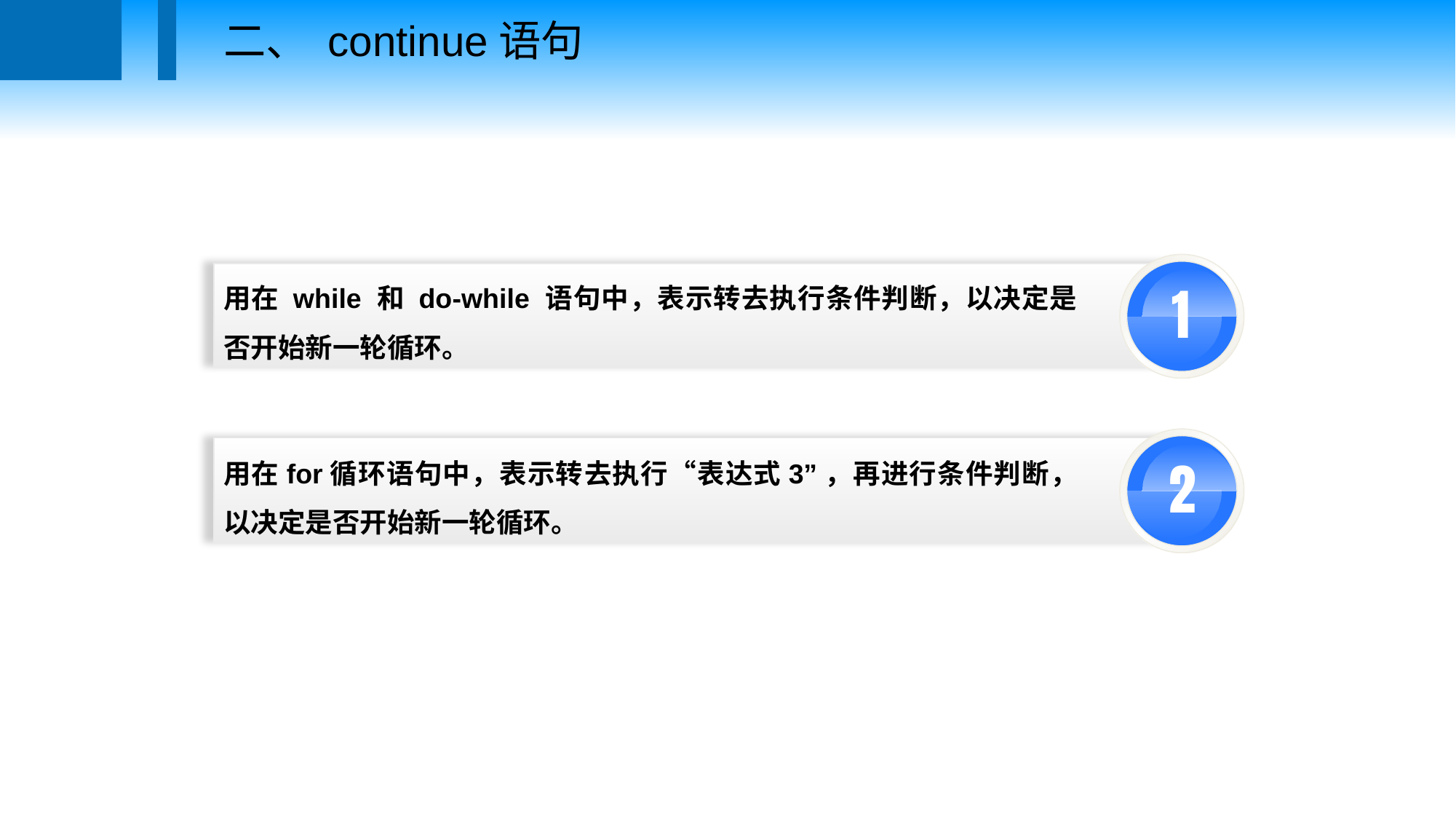

二、 continue语句

1

单击此处添加段落文字内容

用在 while 和 do-while 语句中，表示转去执行条件判断，以决定是否开始新一轮循环。

2

单击此处添加段落文字内容

用在for循环语句中，表示转去执行“表达式3”，再进行条件判断，以决定是否开始新一轮循环。